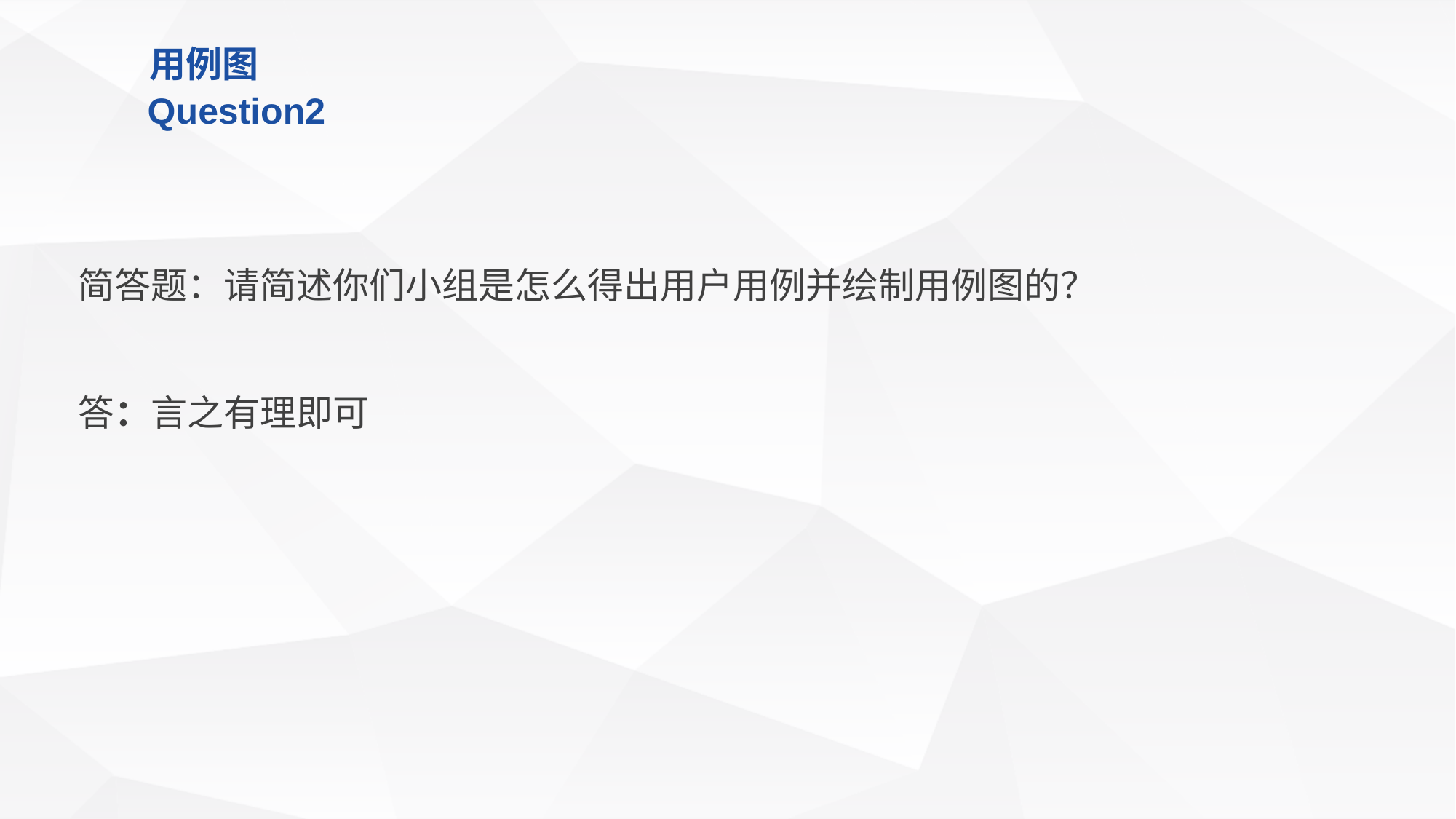

用例图
Question2
简答题：请简述你们小组是怎么得出用户用例并绘制用例图的？
答：言之有理即可